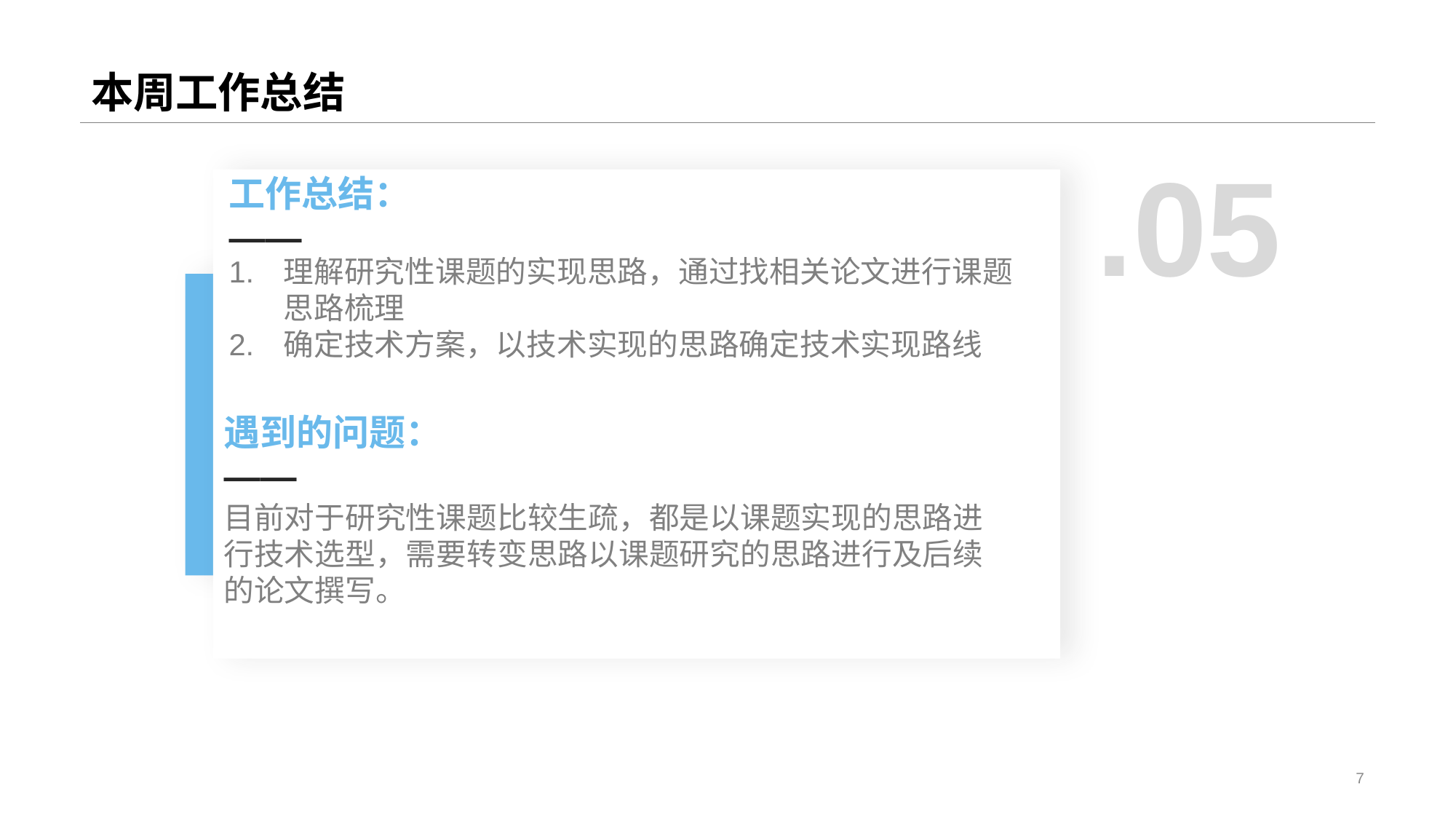

# 本周工作总结
.05

理解研究性课题的实现思路，通过找相关论文进行课题思路梳理
确定技术方案，以技术实现的思路确定技术实现路线

目前对于研究性课题比较生疏，都是以课题实现的思路进行技术选型，需要转变思路以课题研究的思路进行及后续的论文撰写。
工作总结：
——
遇到的问题：
——
7